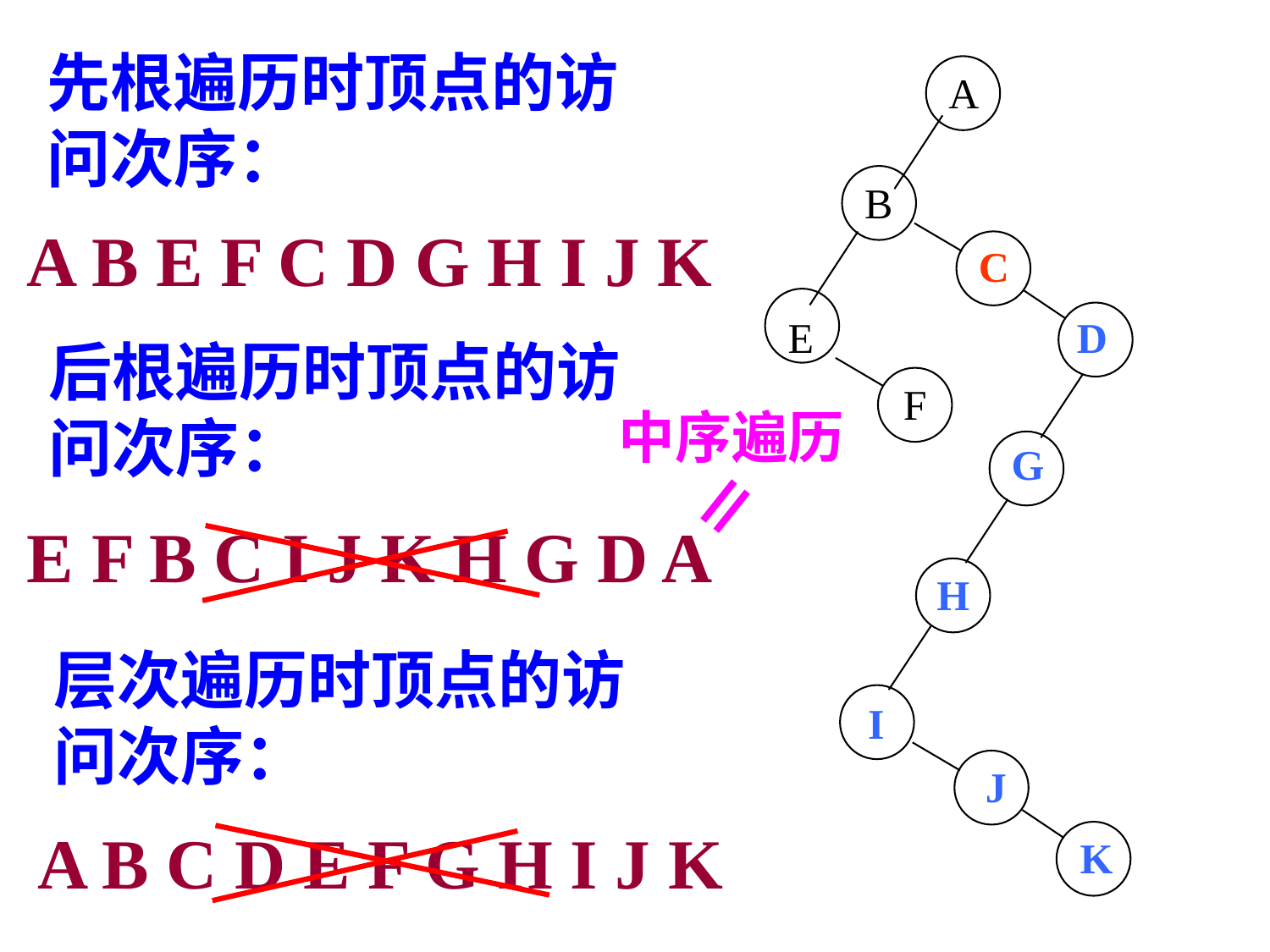

先根遍历时顶点的访问次序：

A

B

C

D
E

F

G

H

I

J

K

A B E F C D G H I J K
后根遍历时顶点的访问次序：
中序遍历
＝
E F B C I J K H G D A

层次遍历时顶点的访问次序：
A B C D E F G H I J K